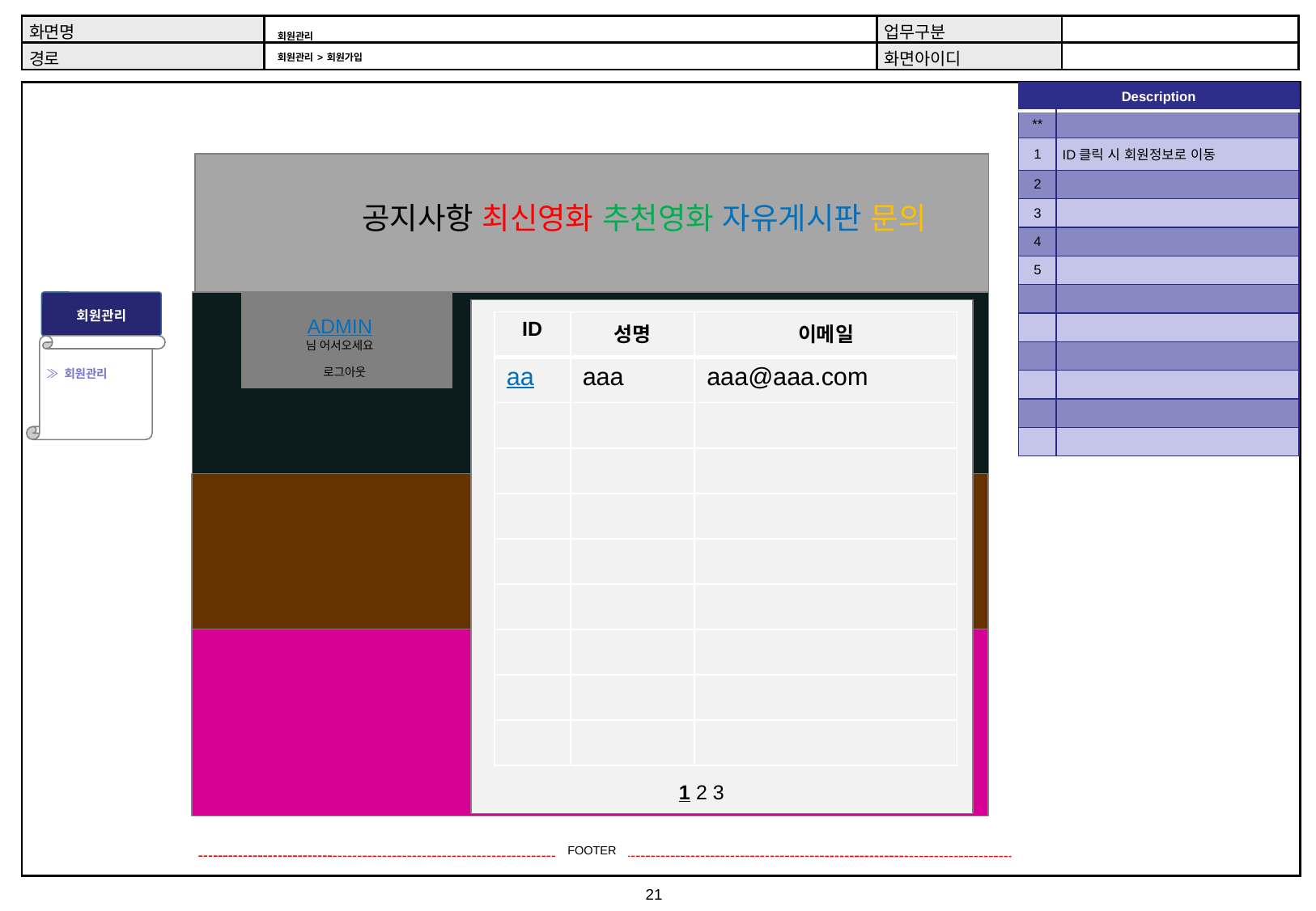

# 회원관리 회원관리 > 회원가입
| Description |  |
| --- | --- |
| \*\* |  |
| 1 | ID클릭 시 회원정보로 이동 |
| 2 |  |
| 3 |  |
| 4 |  |
| 5 |  |
|  |  |
|  |  |
|  |  |
|  |  |
|  |  |
|  |  |

공지사항 최신영화 추천영화 자유게시판 문의

회원관리

ADMIN
님 어서오세요
| ID | 성명 | 이메일 |
| --- | --- | --- |
| aa | aaa | aaa@aaa.com |
|  |  |  |
|  |  |  |
|  |  |  |
|  |  |  |
|  |  |  |
|  |  |  |
|  |  |  |
|  |  |  |

≫ 회원관리
로그아웃

1 2 3